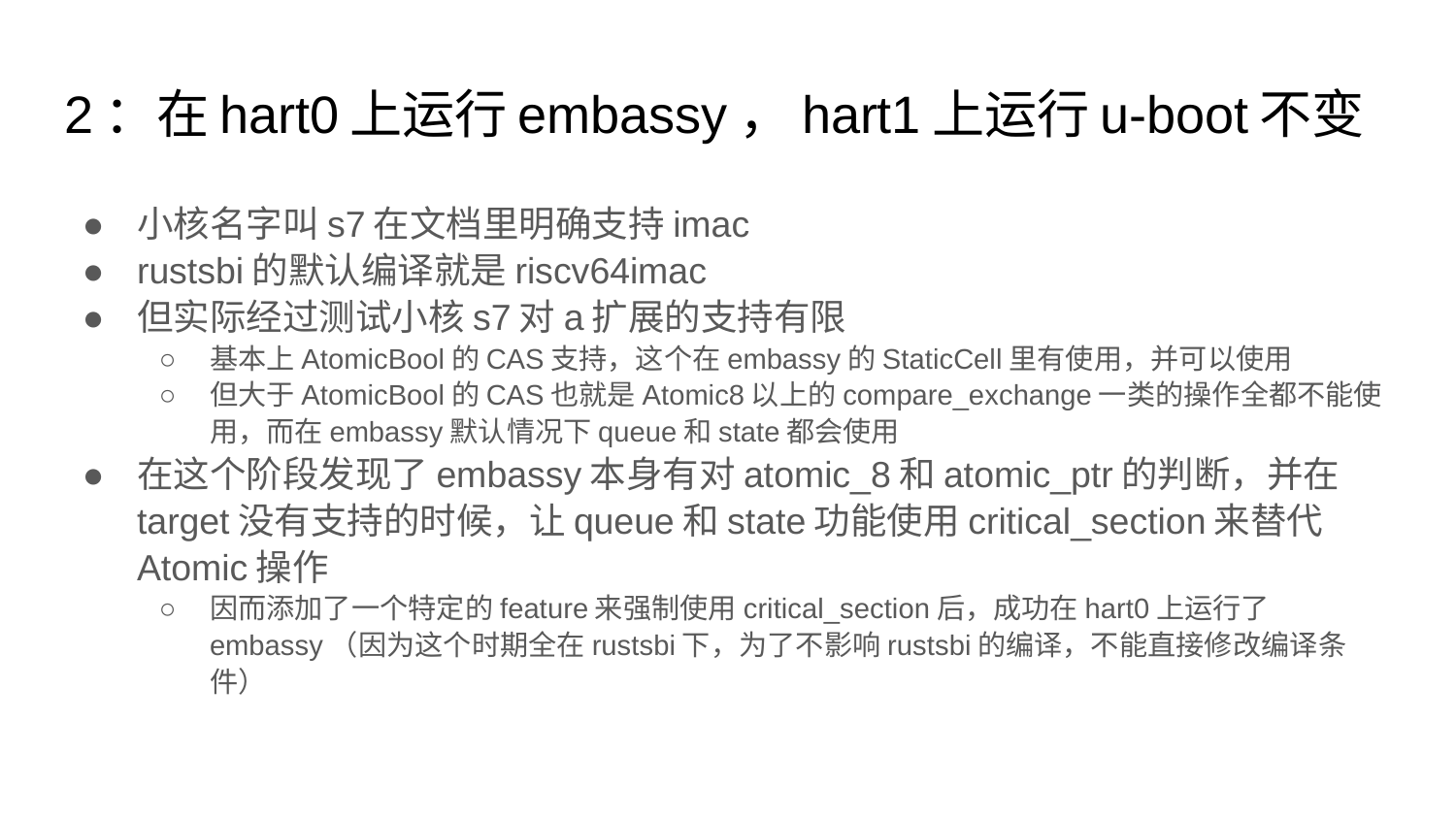

# 2：在hart0上运行embassy，hart1上运行u-boot不变
小核名字叫s7在文档里明确支持imac
rustsbi的默认编译就是riscv64imac
但实际经过测试小核s7对a扩展的支持有限
基本上AtomicBool的CAS支持，这个在embassy的StaticCell里有使用，并可以使用
但大于AtomicBool的CAS也就是Atomic8以上的compare_exchange一类的操作全都不能使用，而在embassy默认情况下queue和state都会使用
在这个阶段发现了embassy本身有对atomic_8和atomic_ptr的判断，并在target没有支持的时候，让queue和state功能使用critical_section来替代Atomic操作
因而添加了一个特定的feature来强制使用critical_section后，成功在hart0上运行了embassy（因为这个时期全在rustsbi下，为了不影响rustsbi的编译，不能直接修改编译条件）